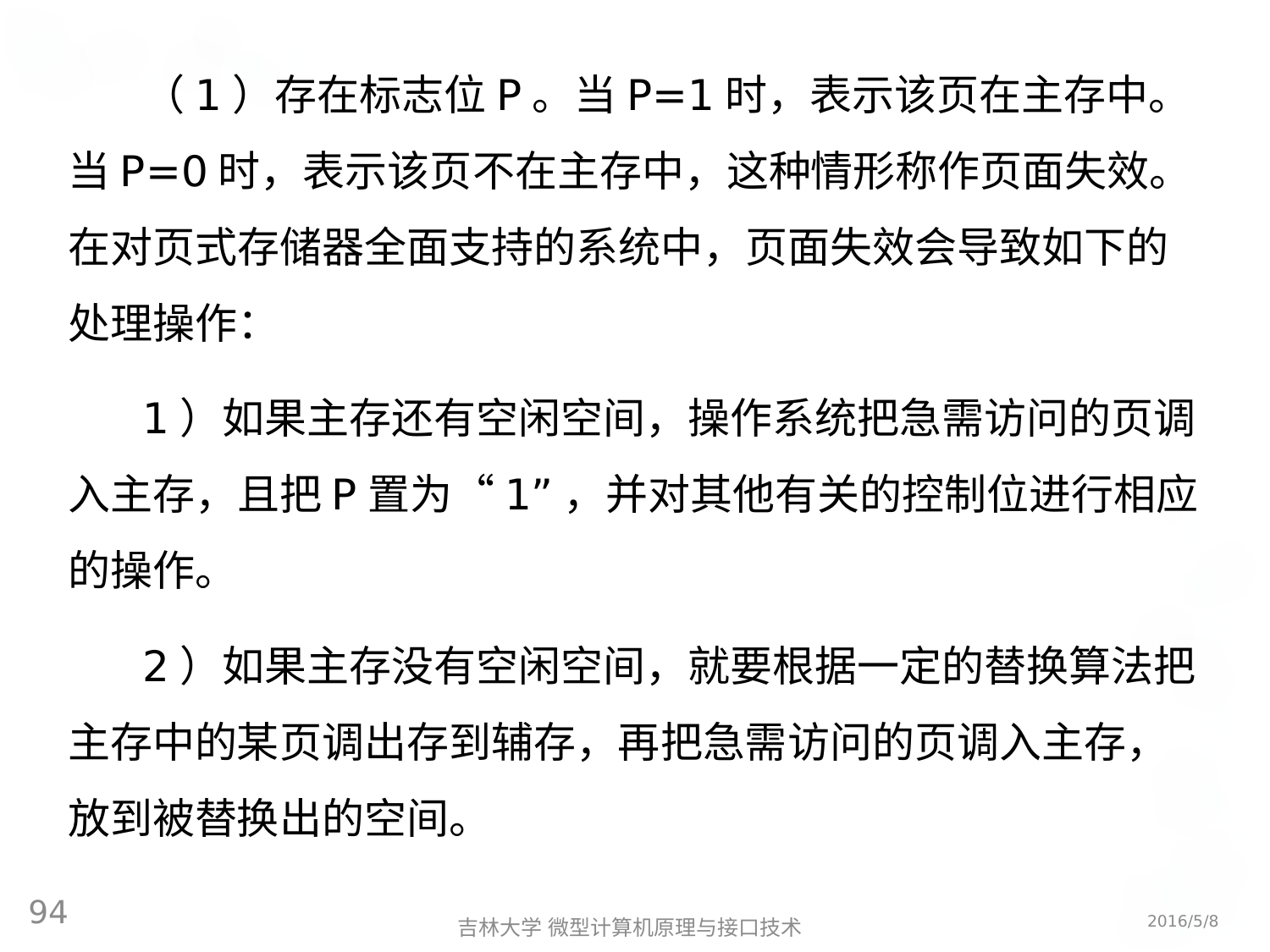

（1）存在标志位P。当P=1时，表示该页在主存中。当P=0时，表示该页不在主存中，这种情形称作页面失效。在对页式存储器全面支持的系统中，页面失效会导致如下的处理操作：
1）如果主存还有空闲空间，操作系统把急需访问的页调入主存，且把P置为“1”，并对其他有关的控制位进行相应的操作。
2）如果主存没有空闲空间，就要根据一定的替换算法把主存中的某页调出存到辅存，再把急需访问的页调入主存，放到被替换出的空间。
94
2016/5/8
吉林大学 微型计算机原理与接口技术